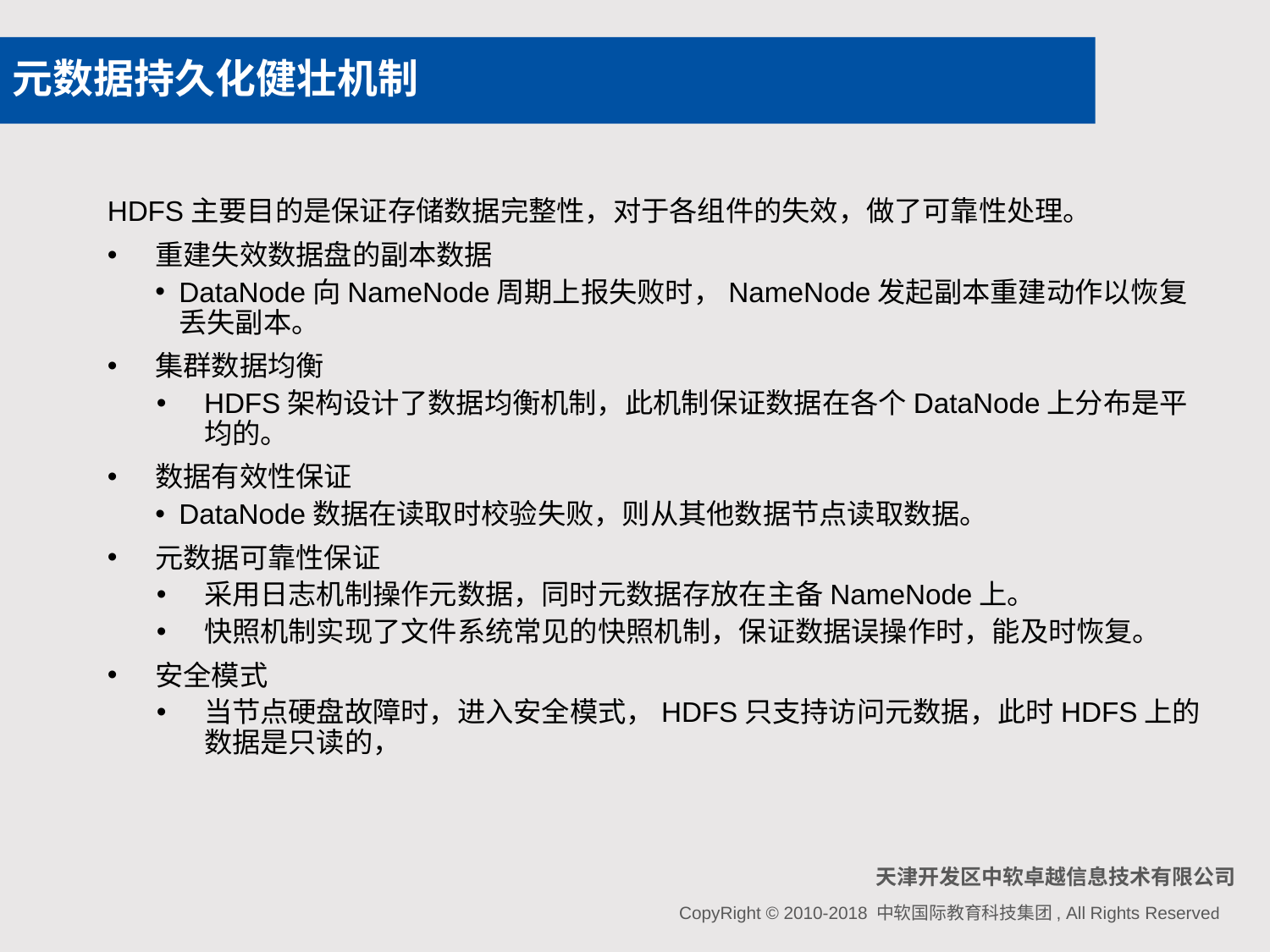

# 元数据持久化健壮机制
HDFS主要目的是保证存储数据完整性，对于各组件的失效，做了可靠性处理。
重建失效数据盘的副本数据
DataNode向NameNode周期上报失败时，NameNode发起副本重建动作以恢复丢失副本。
集群数据均衡
HDFS架构设计了数据均衡机制，此机制保证数据在各个DataNode上分布是平均的。
数据有效性保证
DataNode数据在读取时校验失败，则从其他数据节点读取数据。
元数据可靠性保证
采用日志机制操作元数据，同时元数据存放在主备NameNode上。
快照机制实现了文件系统常见的快照机制，保证数据误操作时，能及时恢复。
安全模式
当节点硬盘故障时，进入安全模式，HDFS只支持访问元数据，此时HDFS上的数据是只读的，